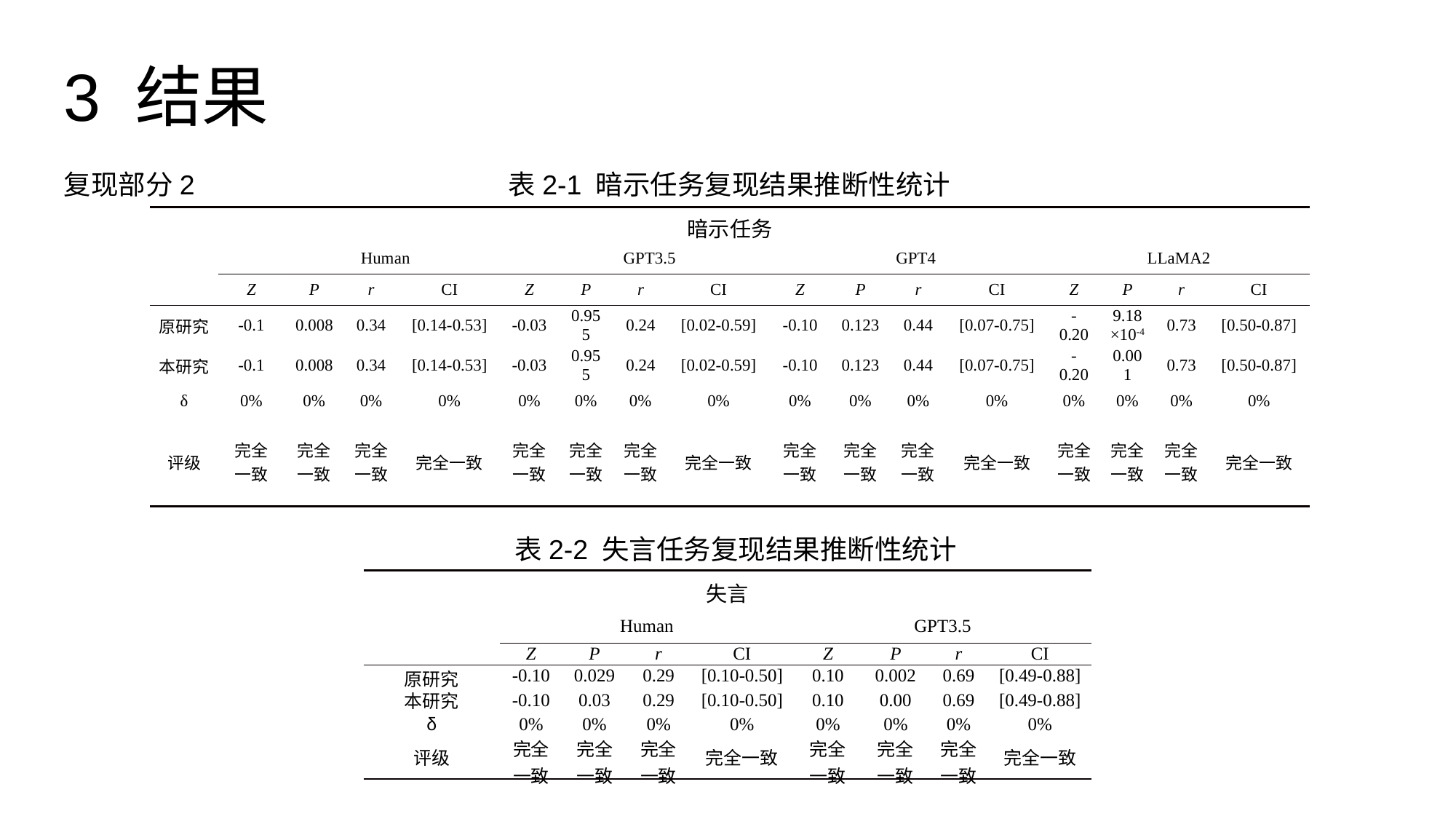

3 结果
复现部分2
表2-1 暗示任务复现结果推断性统计
| 暗示任务 |  |  |  |  |  |  |  |  |  |  |  |  |  |  |  |  |  |  |  |
| --- | --- | --- | --- | --- | --- | --- | --- | --- | --- | --- | --- | --- | --- | --- | --- | --- | --- | --- | --- |
|  |  | Human |  |  |  |  | GPT3.5 |  |  |  |  | GPT4 |  |  |  | LLaMA2 |  |  |  |
|  | Z |  | P | r | CI | Z |  | P | r | CI | Z |  | P | r | CI | Z | P | r | CI |
| 原研究 | -0.1 |  | 0.008 | 0.34 | [0.14-0.53] | -0.03 |  | 0.955 | 0.24 | [0.02-0.59] | -0.10 |  | 0.123 | 0.44 | [0.07-0.75] | -0.20 | 9.18×10-4 | 0.73 | [0.50-0.87] |
| 本研究 | -0.1 |  | 0.008 | 0.34 | [0.14-0.53] | -0.03 |  | 0.955 | 0.24 | [0.02-0.59] | -0.10 |  | 0.123 | 0.44 | [0.07-0.75] | -0.20 | 0.001 | 0.73 | [0.50-0.87] |
| δ | 0% |  | 0% | 0% | 0% | 0% |  | 0% | 0% | 0% | 0% |  | 0% | 0% | 0% | 0% | 0% | 0% | 0% |
| 评级 | 完全一致 |  | 完全一致 | 完全一致 | 完全一致 | 完全一致 |  | 完全一致 | 完全一致 | 完全一致 | 完全一致 |  | 完全一致 | 完全一致 | 完全一致 | 完全一致 | 完全一致 | 完全一致 | 完全一致 |
 表2-2 失言任务复现结果推断性统计
| 失言 |  |  |  |  |  |  |  |  |
| --- | --- | --- | --- | --- | --- | --- | --- | --- |
|  | Human |  |  |  | GPT3.5 |  |  |  |
|  | Z | P | r | CI | Z | P | r | CI |
| 原研究 | -0.10 | 0.029 | 0.29 | [0.10-0.50] | 0.10 | 0.002 | 0.69 | [0.49-0.88] |
| 本研究 | -0.10 | 0.03 | 0.29 | [0.10-0.50] | 0.10 | 0.00 | 0.69 | [0.49-0.88] |
| δ | 0% | 0% | 0% | 0% | 0% | 0% | 0% | 0% |
| 评级 | 完全一致 | 完全一致 | 完全一致 | 完全一致 | 完全一致 | 完全一致 | 完全一致 | 完全一致 |